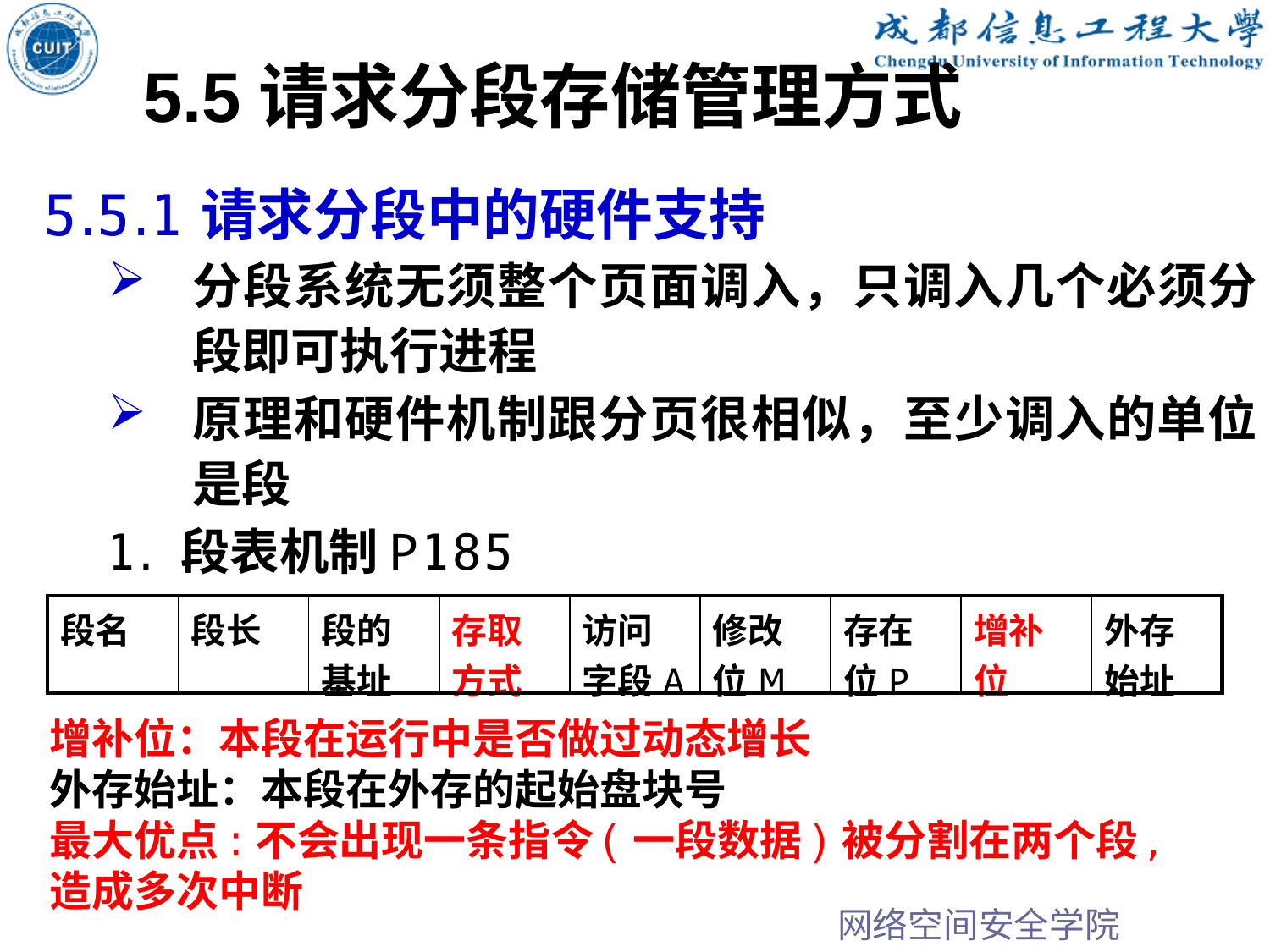

5.5请求分段存储管理方式
5.5.1请求分段中的硬件支持
分段系统无须整个页面调入，只调入几个必须分段即可执行进程
原理和硬件机制跟分页很相似，至少调入的单位是段
1. 段表机制P185

| 段名 | 段长 | 段的基址 | 存取方式 | 访问字段A | 修改位M | 存在位P | 增补位 | 外存始址 |
| --- | --- | --- | --- | --- | --- | --- | --- | --- |
增补位：本段在运行中是否做过动态增长
外存始址：本段在外存的起始盘块号
最大优点:不会出现一条指令(一段数据)被分割在两个段,
造成多次中断